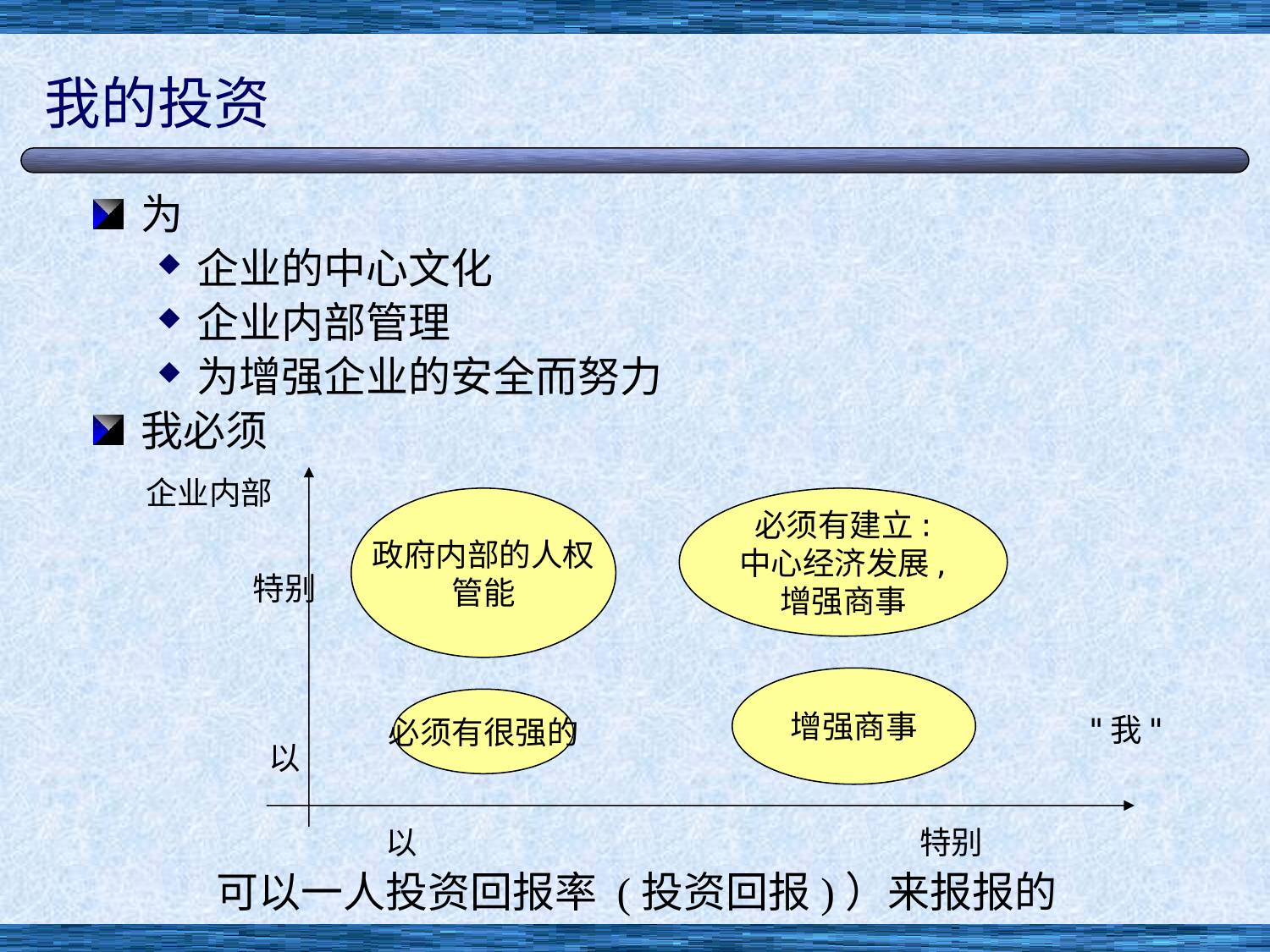

# 我的投资
为
企业的中心文化
企业内部管理
为增强企业的安全而努力
我必须
企业内部

政府内部的人权
管能
必须有建立:
中心经济发展,
增强商事
特别
增强商事
必须有很强的
"我"
以

以
特别
可以一人投资回报率 (投资回报)）来报报的